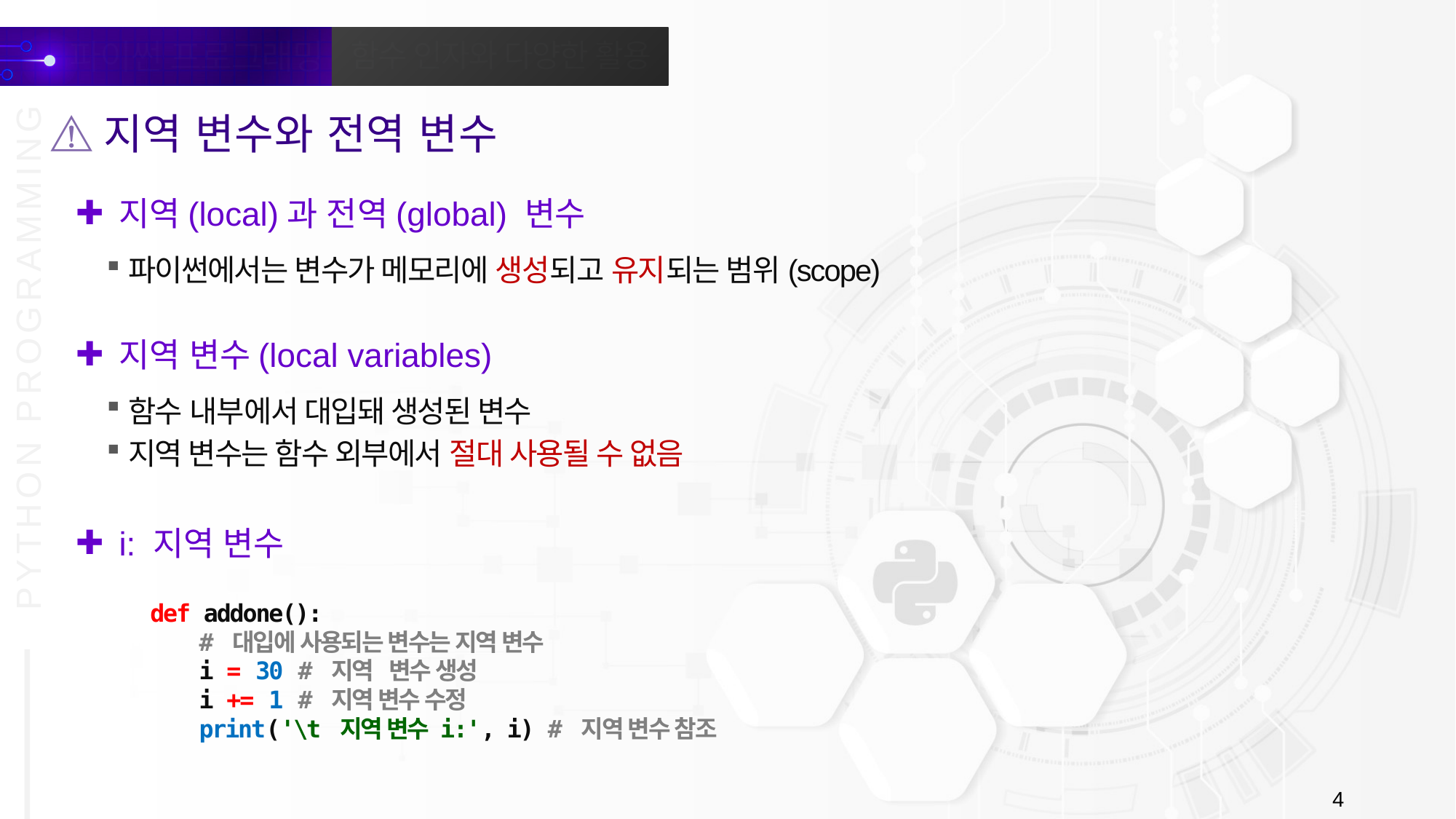

지역 변수와 전역 변수
지역(local)과 전역(global) 변수
파이썬에서는 변수가 메모리에 생성되고 유지되는 범위(scope)
지역 변수(local variables)
함수 내부에서 대입돼 생성된 변수
지역 변수는 함수 외부에서 절대 사용될 수 없음
i: 지역 변수
def addone():
# 대입에 사용되는 변수는 지역 변수
i = 30 # 지역 변수 생성
i += 1 # 지역 변수 수정
print('\t 지역 변수 i:', i) # 지역 변수 참조
4